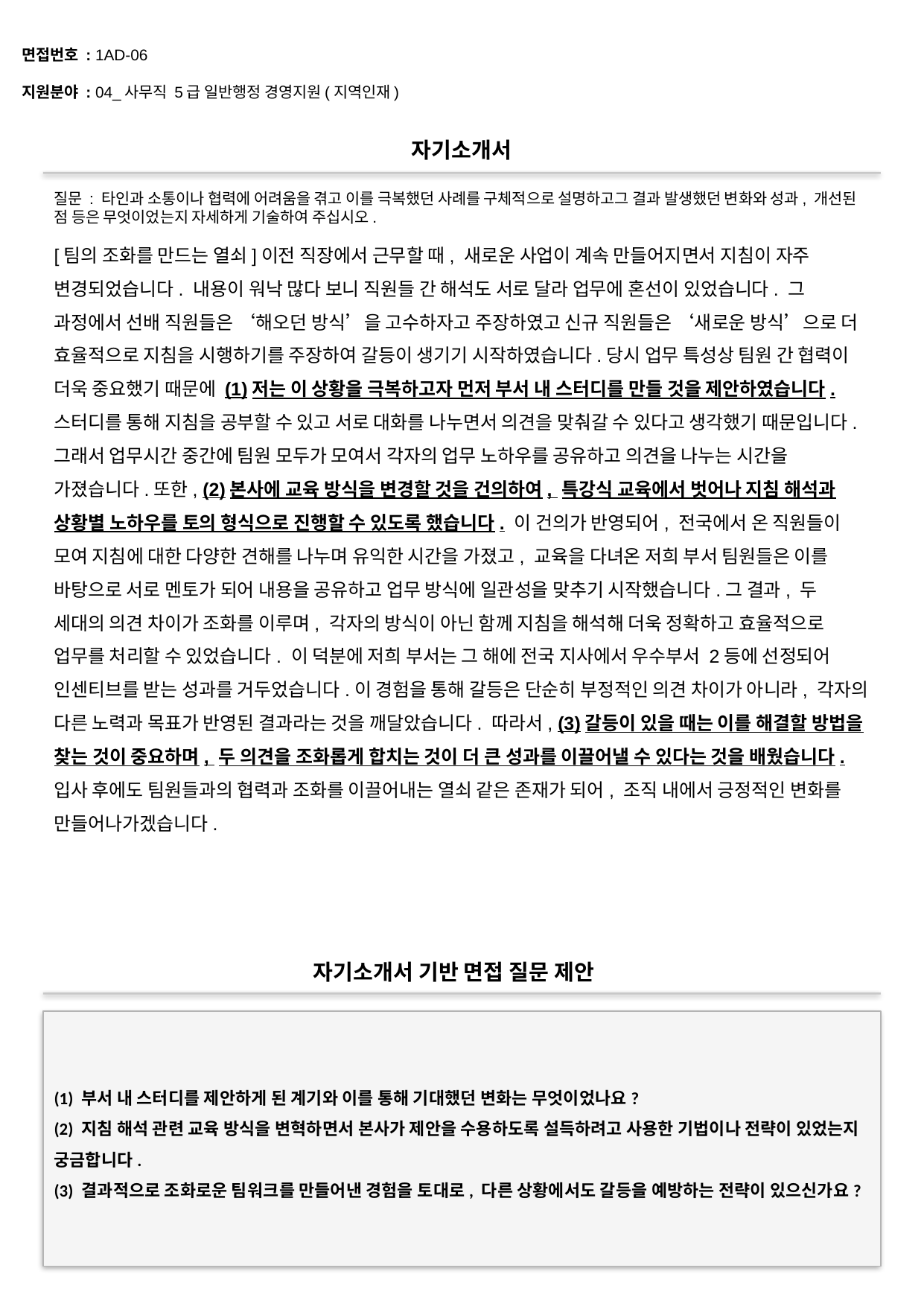

면접번호 : 1AD-06

지원분야 : 04_사무직 5급 일반행정 경영지원(지역인재)
#

자기소개서

질문 : 타인과 소통이나 협력에 어려움을 겪고 이를 극복했던 사례를 구체적으로 설명하고그 결과 발생했던 변화와 성과, 개선된 점 등은 무엇이었는지 자세하게 기술하여 주십시오.

[팀의 조화를 만드는 열쇠]이전 직장에서 근무할 때, 새로운 사업이 계속 만들어지면서 지침이 자주 변경되었습니다. 내용이 워낙 많다 보니 직원들 간 해석도 서로 달라 업무에 혼선이 있었습니다. 그 과정에서 선배 직원들은 ‘해오던 방식’을 고수하자고 주장하였고 신규 직원들은 ‘새로운 방식’으로 더 효율적으로 지침을 시행하기를 주장하여 갈등이 생기기 시작하였습니다.당시 업무 특성상 팀원 간 협력이 더욱 중요했기 때문에 (1)저는 이 상황을 극복하고자 먼저 부서 내 스터디를 만들 것을 제안하였습니다. 스터디를 통해 지침을 공부할 수 있고 서로 대화를 나누면서 의견을 맞춰갈 수 있다고 생각했기 때문입니다. 그래서 업무시간 중간에 팀원 모두가 모여서 각자의 업무 노하우를 공유하고 의견을 나누는 시간을 가졌습니다.또한, (2)본사에 교육 방식을 변경할 것을 건의하여, 특강식 교육에서 벗어나 지침 해석과 상황별 노하우를 토의 형식으로 진행할 수 있도록 했습니다. 이 건의가 반영되어, 전국에서 온 직원들이 모여 지침에 대한 다양한 견해를 나누며 유익한 시간을 가졌고, 교육을 다녀온 저희 부서 팀원들은 이를 바탕으로 서로 멘토가 되어 내용을 공유하고 업무 방식에 일관성을 맞추기 시작했습니다.그 결과, 두 세대의 의견 차이가 조화를 이루며, 각자의 방식이 아닌 함께 지침을 해석해 더욱 정확하고 효율적으로 업무를 처리할 수 있었습니다. 이 덕분에 저희 부서는 그 해에 전국 지사에서 우수부서 2등에 선정되어 인센티브를 받는 성과를 거두었습니다.이 경험을 통해 갈등은 단순히 부정적인 의견 차이가 아니라, 각자의 다른 노력과 목표가 반영된 결과라는 것을 깨달았습니다. 따라서, (3)갈등이 있을 때는 이를 해결할 방법을 찾는 것이 중요하며, 두 의견을 조화롭게 합치는 것이 더 큰 성과를 이끌어낼 수 있다는 것을 배웠습니다. 입사 후에도 팀원들과의 협력과 조화를 이끌어내는 열쇠 같은 존재가 되어, 조직 내에서 긍정적인 변화를 만들어나가겠습니다.

자기소개서 기반 면접 질문 제안

(1) 부서 내 스터디를 제안하게 된 계기와 이를 통해 기대했던 변화는 무엇이었나요?
(2) 지침 해석 관련 교육 방식을 변혁하면서 본사가 제안을 수용하도록 설득하려고 사용한 기법이나 전략이 있었는지 궁금합니다.
(3) 결과적으로 조화로운 팀워크를 만들어낸 경험을 토대로, 다른 상황에서도 갈등을 예방하는 전략이 있으신가요?